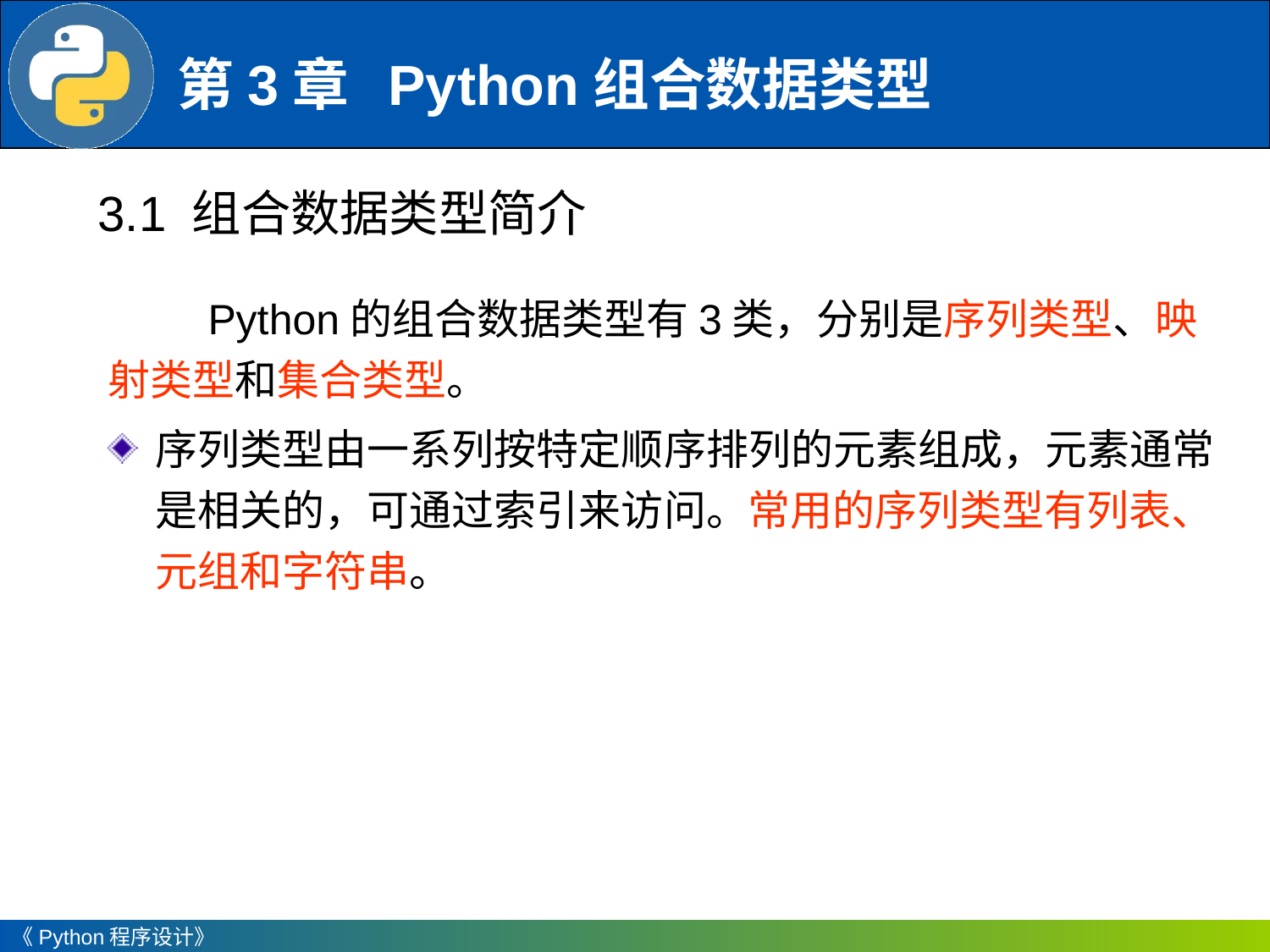

3.1 组合数据类型简介
Python的组合数据类型有3类，分别是序列类型、映射类型和集合类型。
序列类型由一系列按特定顺序排列的元素组成，元素通常是相关的，可通过索引来访问。常用的序列类型有列表、元组和字符串。